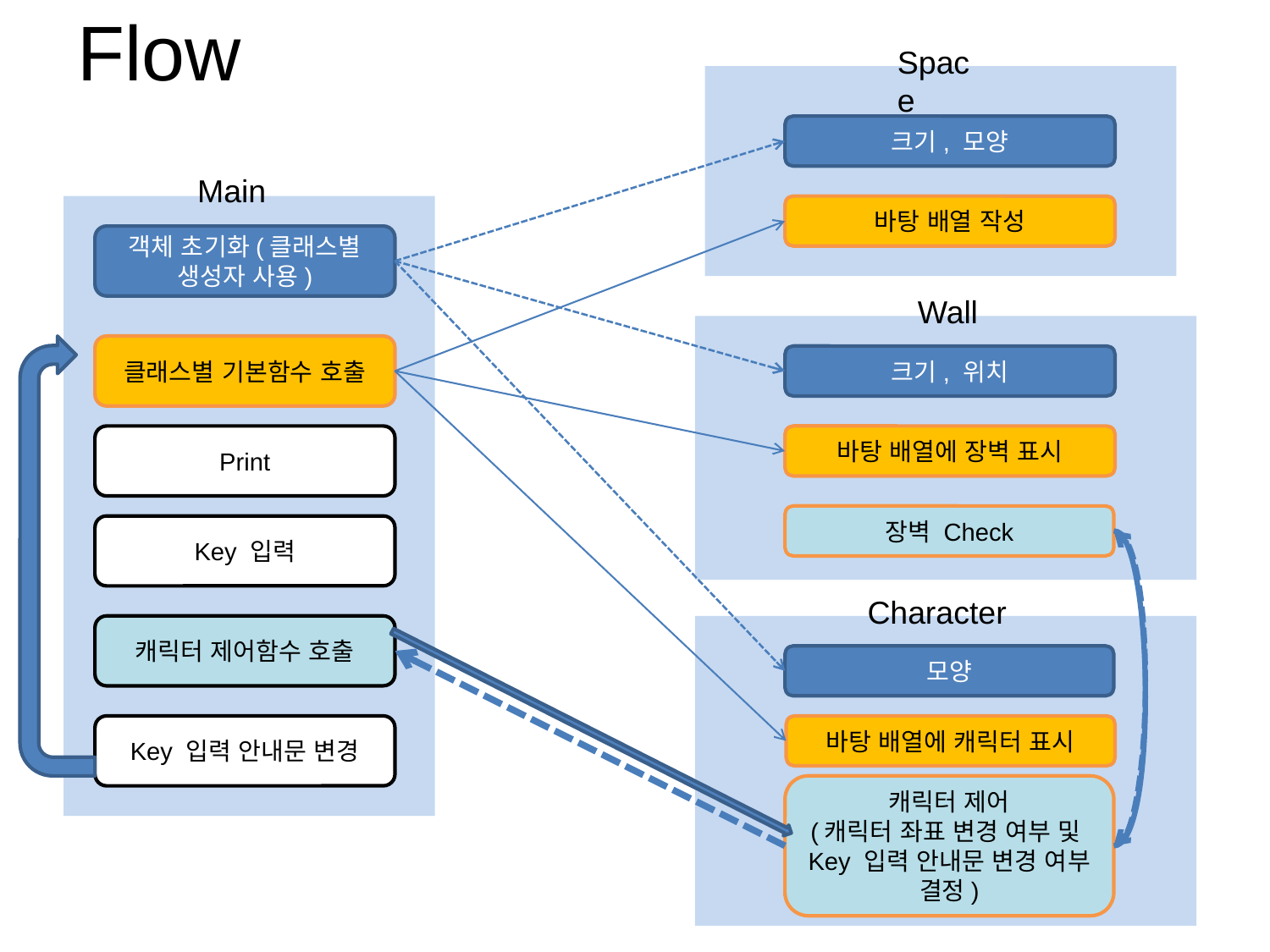

# Flow
Space

크기, 모양
Main

바탕 배열 작성
객체 초기화(클래스별 생성자 사용)
Wall

클래스별 기본함수 호출
크기, 위치
Print
바탕 배열에 장벽 표시
장벽 Check
Key 입력

Character
캐릭터 제어함수 호출

모양
Key 입력 안내문 변경
바탕 배열에 캐릭터 표시

캐릭터 제어
(캐릭터 좌표 변경 여부 및
Key 입력 안내문 변경 여부 결정)